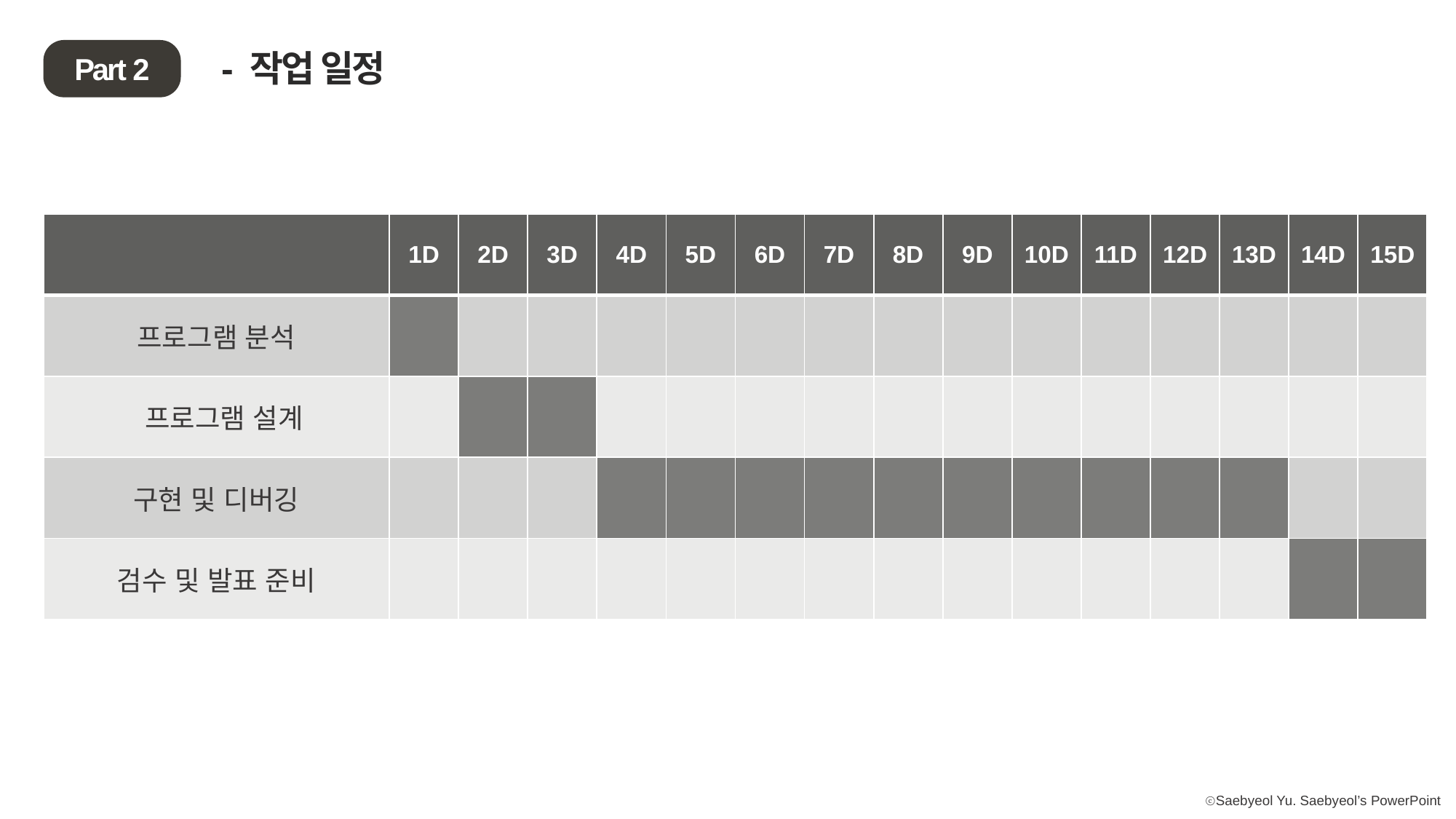

- 작업 일정
Part 2
|  | 1D | 2D | 3D | 4D | 5D | 6D | 7D | 8D | 9D | 10D | 11D | 12D | 13D | 14D | 15D |
| --- | --- | --- | --- | --- | --- | --- | --- | --- | --- | --- | --- | --- | --- | --- | --- |
| 프로그램 분석 |  |  |  |  |  |  |  |  |  |  |  |  |  |  |  |
| 프로그램 설계 |  |  |  |  |  |  |  |  |  |  |  |  |  |  |  |
| 구현 및 디버깅 |  |  |  |  |  |  |  |  |  |  |  |  |  |  |  |
| 검수 및 발표 준비 |  |  |  |  |  |  |  |  |  |  |  |  |  |  |  |